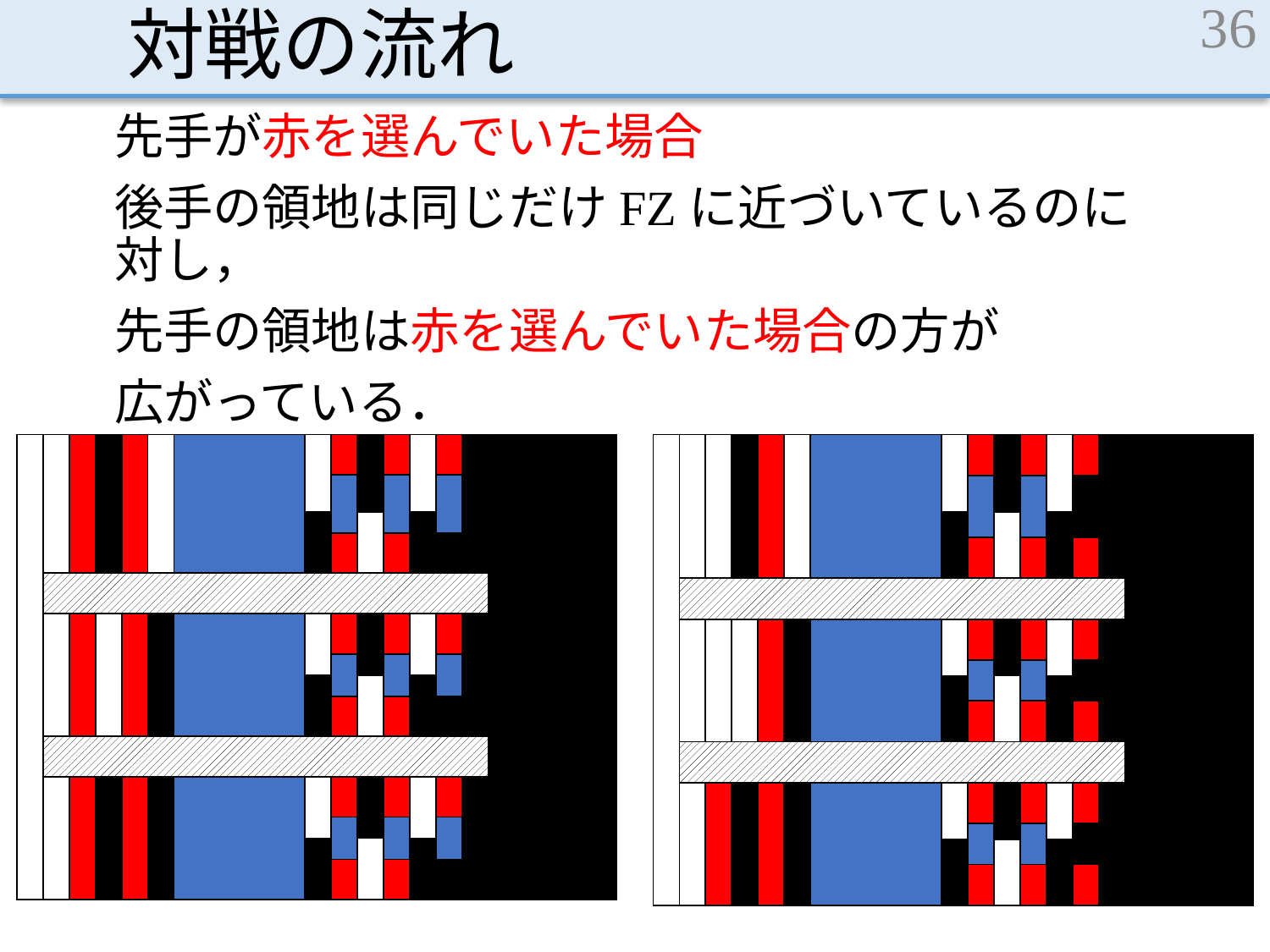

# 対戦の流れ
36
先手が赤を選んでいた場合
後手の領地は同じだけFZに近づいているのに対し，
先手の領地は赤を選んでいた場合の方が
広がっている．
|  |  |  |  |  |  |  |  |  |  |  |  |  |  |  |
| --- | --- | --- | --- | --- | --- | --- | --- | --- | --- | --- | --- | --- | --- | --- |
|  |  |  |  |  |  |  |  |  |  |  |  |  |  |  |
|  |  |  |  |  |  |  |  |  |  |  |  |  |  |  |
|  |  |  |  |  |  |  |  |  |  |  |  |  |  |  |
|  |  |  |  |  |  |  |  |  |  |  |  |  |  |  |
|  |  |  |  |  |  |  |  |  |  |  |  |  |  |  |
|  |  |  |  |  |  |  |  |  |  |  |  |  |  |  |
|  |  |  |  |  |  |  |  |  |  |  |  |  |  |  |
|  |  |  |  |  |  |  |  |  |  |  |  |  |  |  |
|  |  |  |  |  |  |  |  |  |  |  |  |  |  |  |
|  |  |  |  |  |  |  |  |  |  |  |  |  |  |  |
|  |  |  |  |  |  |  |  |  |  |  |  |  |  |  |
|  |  |  |  |  |  |  |  |  |  |  |  |  |  |  |
|  |  |  |  |  |  |  |  |  |  |  |  |  |  |  |
|  |  |  |  |  |  |  |  |  |  |  |  |  |  |  |
| --- | --- | --- | --- | --- | --- | --- | --- | --- | --- | --- | --- | --- | --- | --- |
|  |  |  |  |  |  |  |  |  |  |  |  |  |  |  |
|  |  |  |  |  |  |  |  |  |  |  |  |  |  |  |
|  |  |  |  |  |  |  |  |  |  |  |  |  |  |  |
|  |  |  |  |  |  |  |  |  |  |  |  |  |  |  |
|  |  |  |  |  |  |  |  |  |  |  |  |  |  |  |
|  |  |  |  |  |  |  |  |  |  |  |  |  |  |  |
|  |  |  |  |  |  |  |  |  |  |  |  |  |  |  |
|  |  |  |  |  |  |  |  |  |  |  |  |  |  |  |
|  |  |  |  |  |  |  |  |  |  |  |  |  |  |  |
|  |  |  |  |  |  |  |  |  |  |  |  |  |  |  |
|  |  |  |  |  |  |  |  |  |  |  |  |  |  |  |
|  |  |  |  |  |  |  |  |  |  |  |  |  |  |  |
|  |  |  |  |  |  |  |  |  |  |  |  |  |  |  |